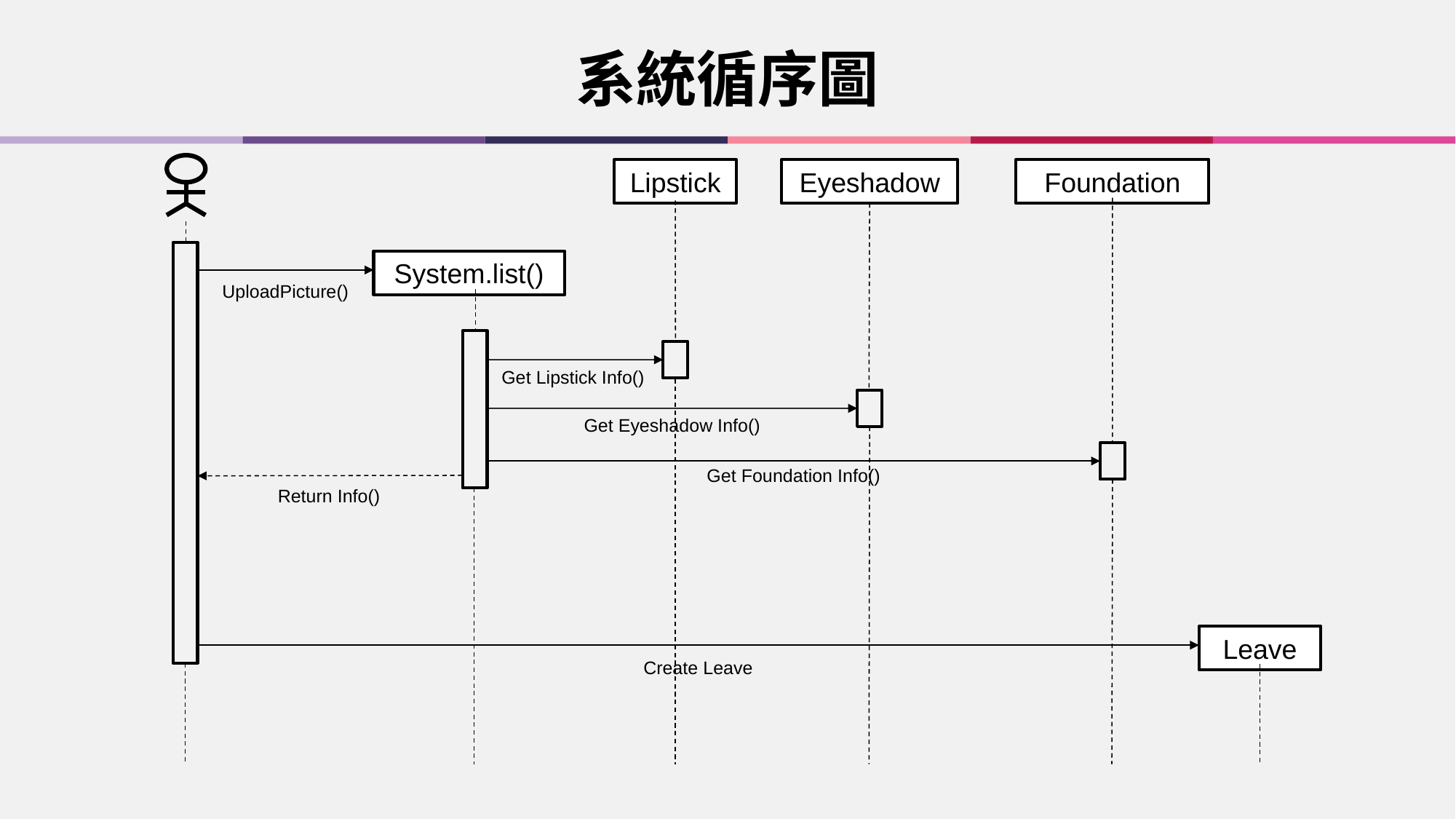

系統循序圖

Lipstick
Eyeshadow
Foundation

System.list()
UploadPicture()

Get Lipstick Info()

Get Eyeshadow Info()

Get Foundation Info()
Return Info()
Leave
Create Leave